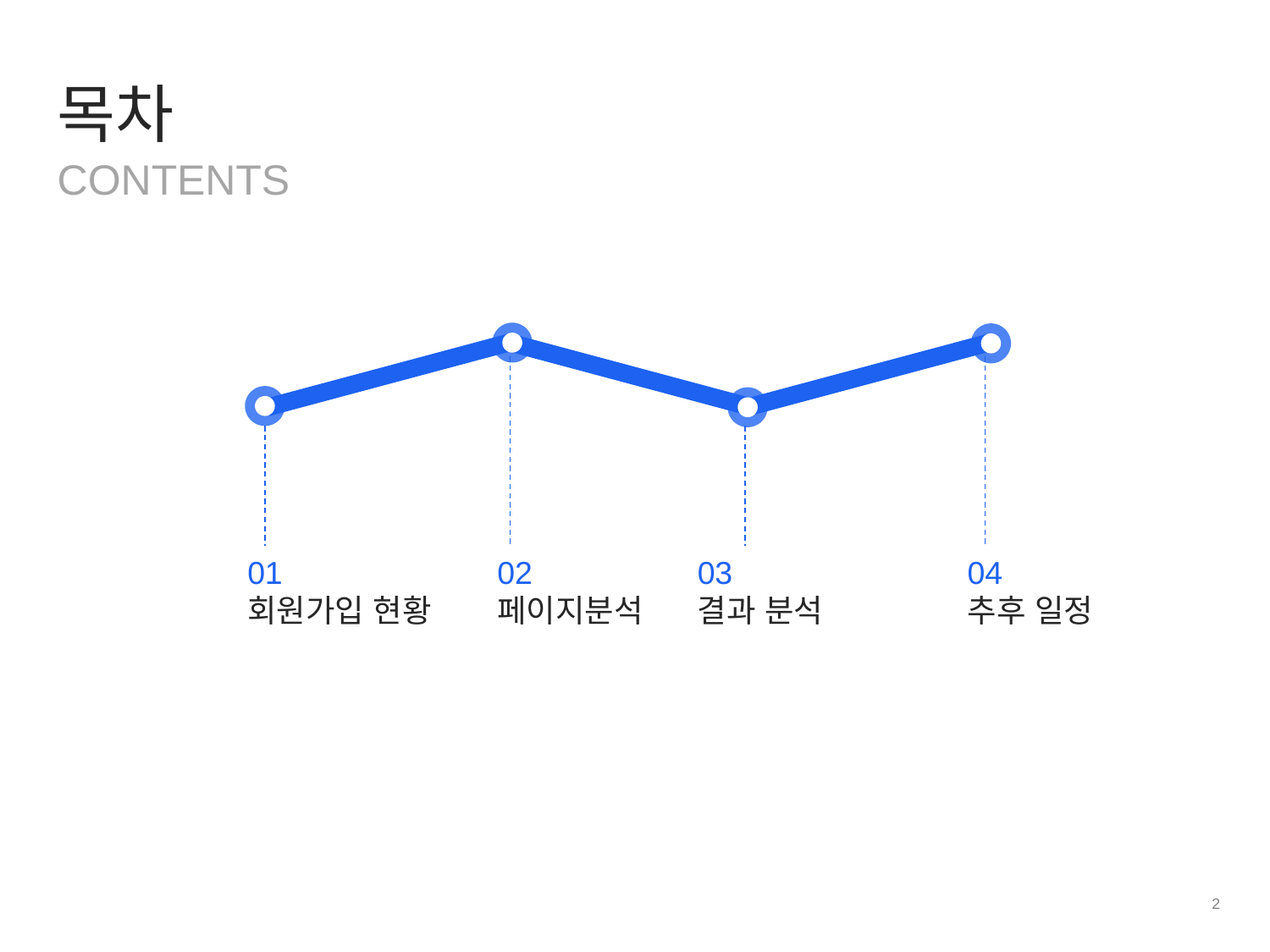

목차
CONTENTS

03
결과 분석
01
회원가입 현황
04
추후 일정
02
페이지분석